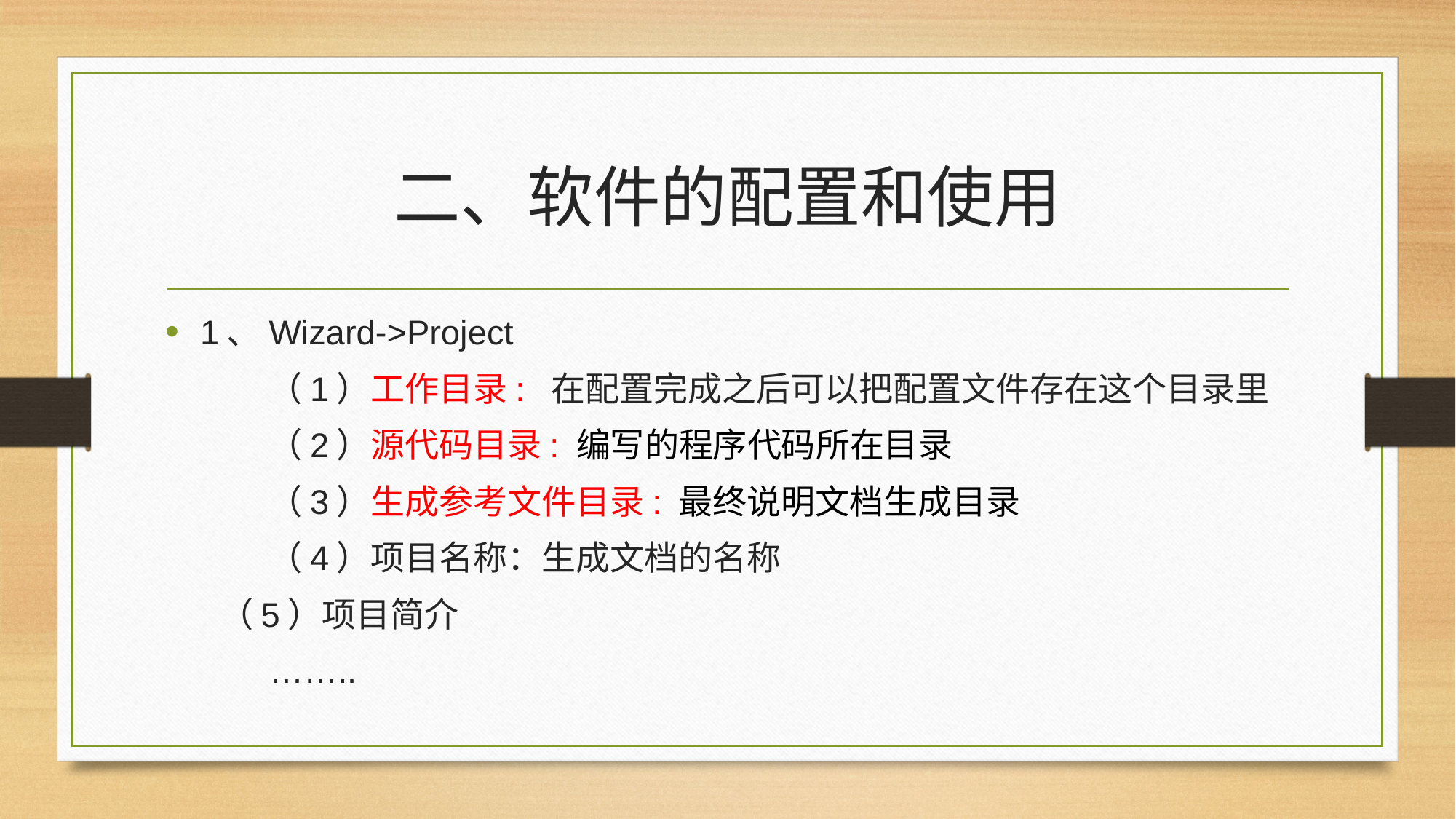

# 二、软件的配置和使用
1、Wizard->Project
  	（1）工作目录:  在配置完成之后可以把配置文件存在这个目录里
	（2）源代码目录: 编写的程序代码所在目录
	（3）生成参考文件目录: 最终说明文档生成目录
	（4）项目名称：生成文档的名称
      （5）项目简介
           ……..